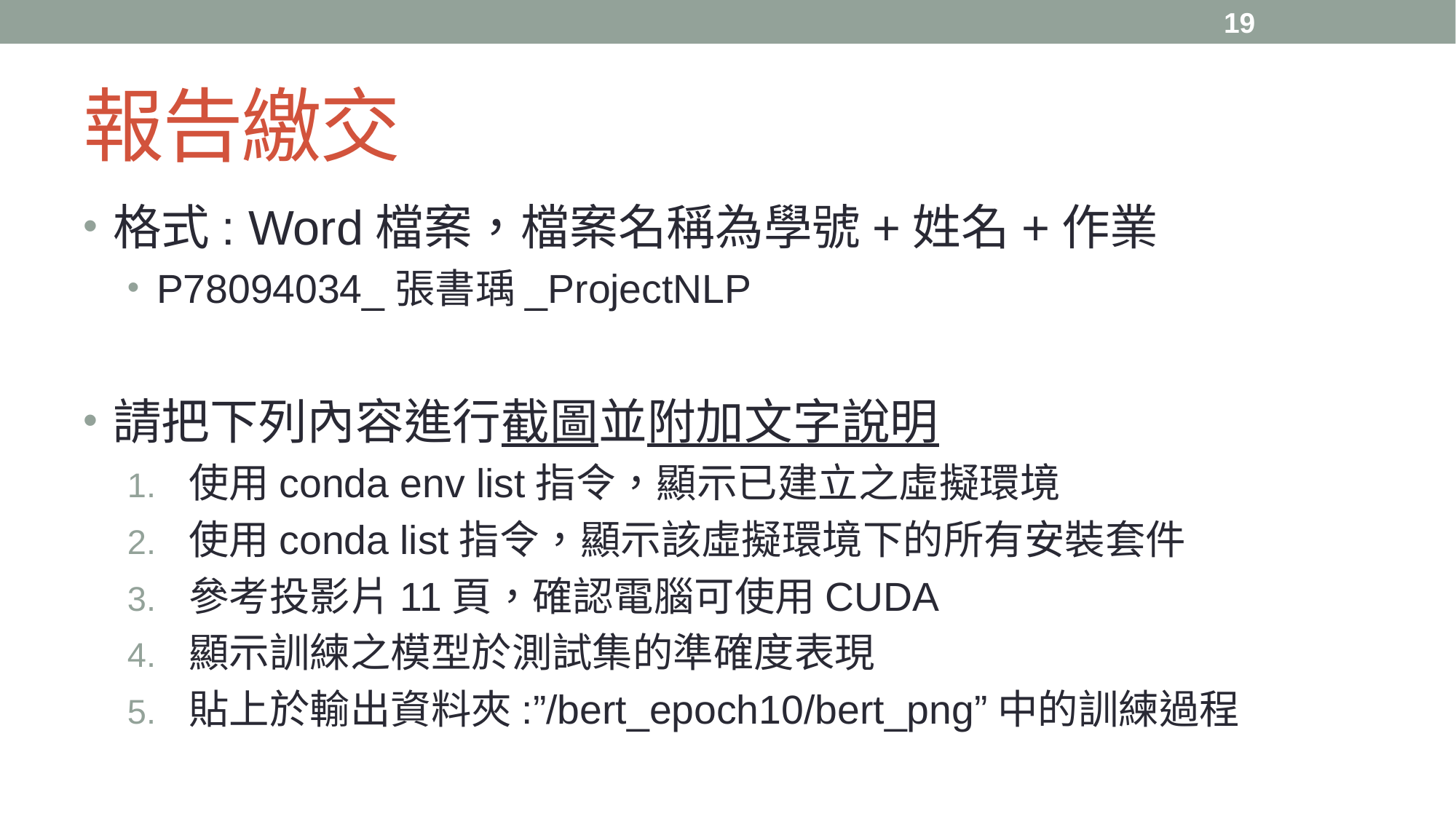

19
# 報告繳交
格式: Word檔案，檔案名稱為學號+姓名+作業
P78094034_張書瑀_ProjectNLP

請把下列內容進行截圖並附加文字說明
使用conda env list指令，顯示已建立之虛擬環境
使用conda list指令，顯示該虛擬環境下的所有安裝套件
參考投影片11頁，確認電腦可使用CUDA
顯示訓練之模型於測試集的準確度表現
貼上於輸出資料夾:”/bert_epoch10/bert_png”中的訓練過程